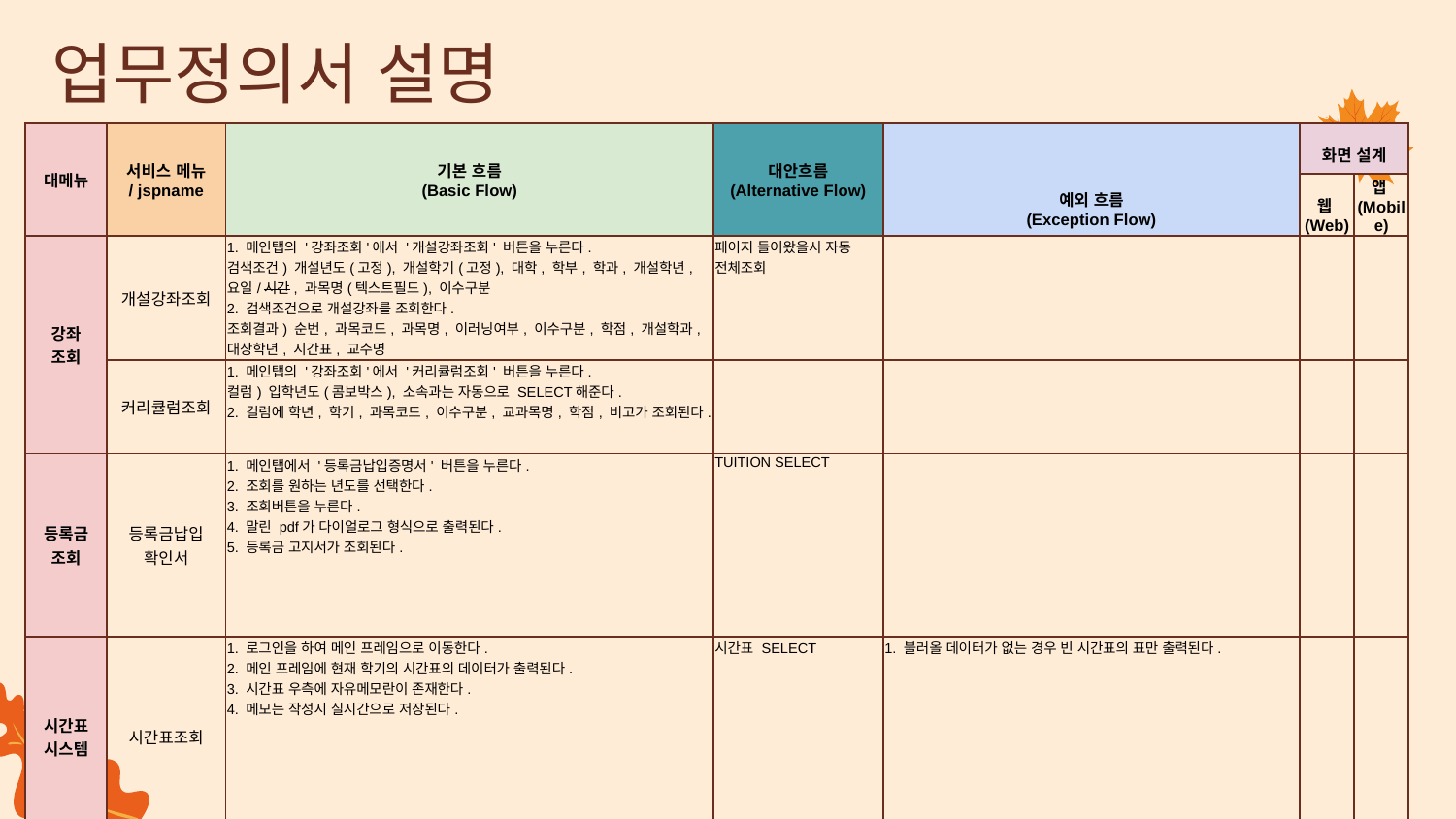

# 업무정의서 설명
| 대메뉴 | 서비스 메뉴 / jspname | 기본 흐름 (Basic Flow) | 대안흐름 (Alternative Flow) | 예외 흐름 (Exception Flow) | 화면 설계 |  |
| --- | --- | --- | --- | --- | --- | --- |
|  |  |  |  |  | 웹(Web) | 앱(Mobile) |
| 강좌 조회 | 개설강좌조회 | 1. 메인탭의 '강좌조회'에서 '개설강좌조회' 버튼을 누른다. 검색조건) 개설년도(고정), 개설학기(고정), 대학, 학부, 학과, 개설학년, 요일/시간, 과목명(텍스트필드), 이수구분 2. 검색조건으로 개설강좌를 조회한다. 조회결과) 순번, 과목코드, 과목명, 이러닝여부, 이수구분, 학점, 개설학과, 대상학년, 시간표, 교수명 | 페이지 들어왔을시 자동 전체조회 |  |  |  |
|  | 커리큘럼조회 | 1. 메인탭의 '강좌조회'에서 '커리큘럼조회' 버튼을 누른다. 컬럼) 입학년도(콤보박스), 소속과는 자동으로 SELECT해준다. 2. 컬럼에 학년, 학기, 과목코드, 이수구분, 교과목명, 학점, 비고가 조회된다. |  |  |  |  |
| 등록금 조회 | 등록금납입 확인서 | 1. 메인탭에서 '등록금납입증명서' 버튼을 누른다. 2. 조회를 원하는 년도를 선택한다. 3. 조회버튼을 누른다. 4. 말린 pdf가 다이얼로그 형식으로 출력된다. 5. 등록금 고지서가 조회된다. | TUITION SELECT |  |  |  |
| 시간표 시스템 | 시간표조회 | 1. 로그인을 하여 메인 프레임으로 이동한다. 2. 메인 프레임에 현재 학기의 시간표의 데이터가 출력된다. 3. 시간표 우측에 자유메모란이 존재한다. 4. 메모는 작성시 실시간으로 저장된다. | 시간표 SELECT | 1. 불러올 데이터가 없는 경우 빈 시간표의 표만 출력된다. |  |  |